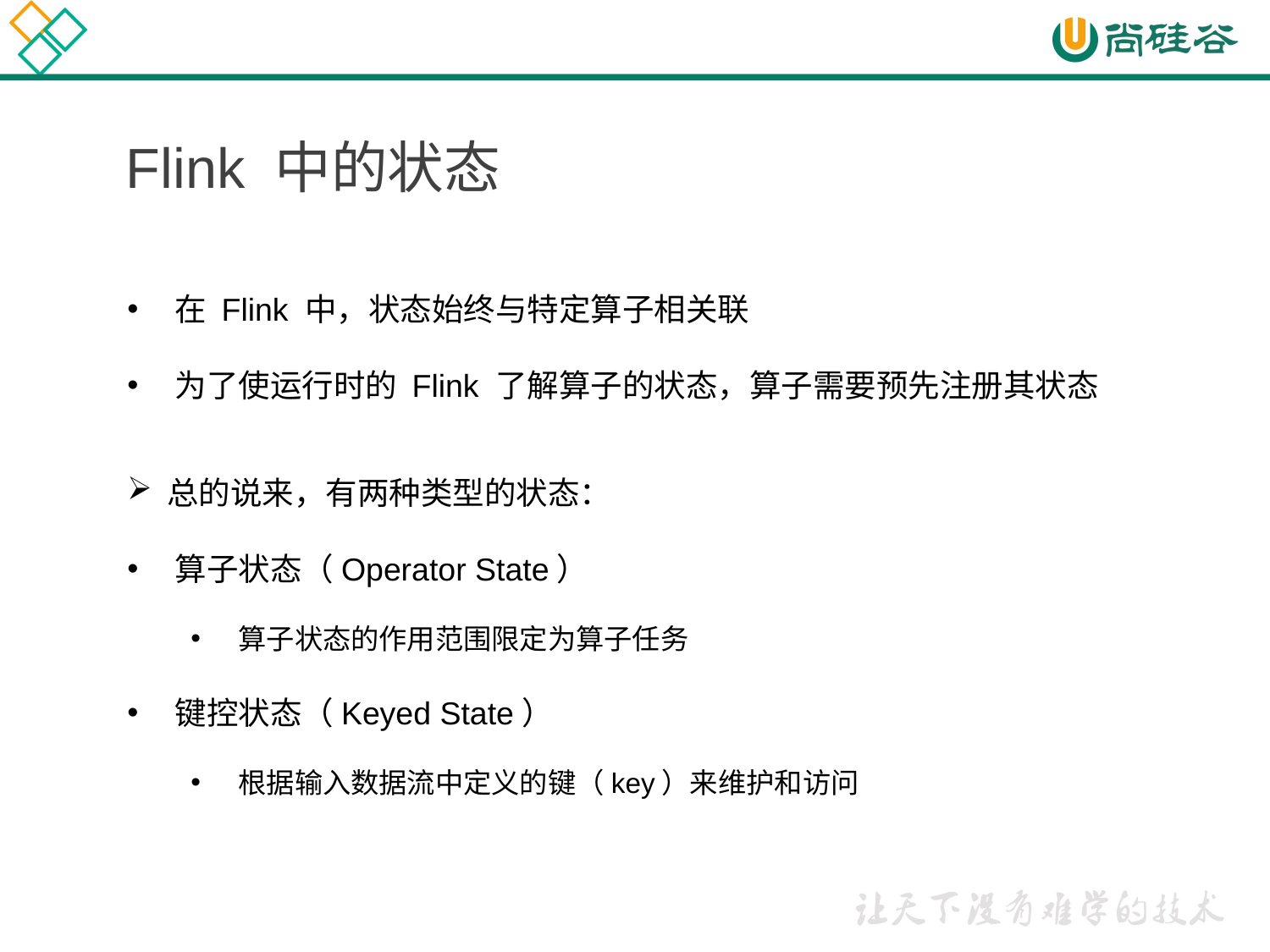

Flink 中的状态
在 Flink 中，状态始终与特定算子相关联
为了使运行时的 Flink 了解算子的状态，算子需要预先注册其状态
总的说来，有两种类型的状态：
算子状态（Operator State）
算子状态的作用范围限定为算子任务
键控状态（Keyed State）
根据输入数据流中定义的键（key）来维护和访问